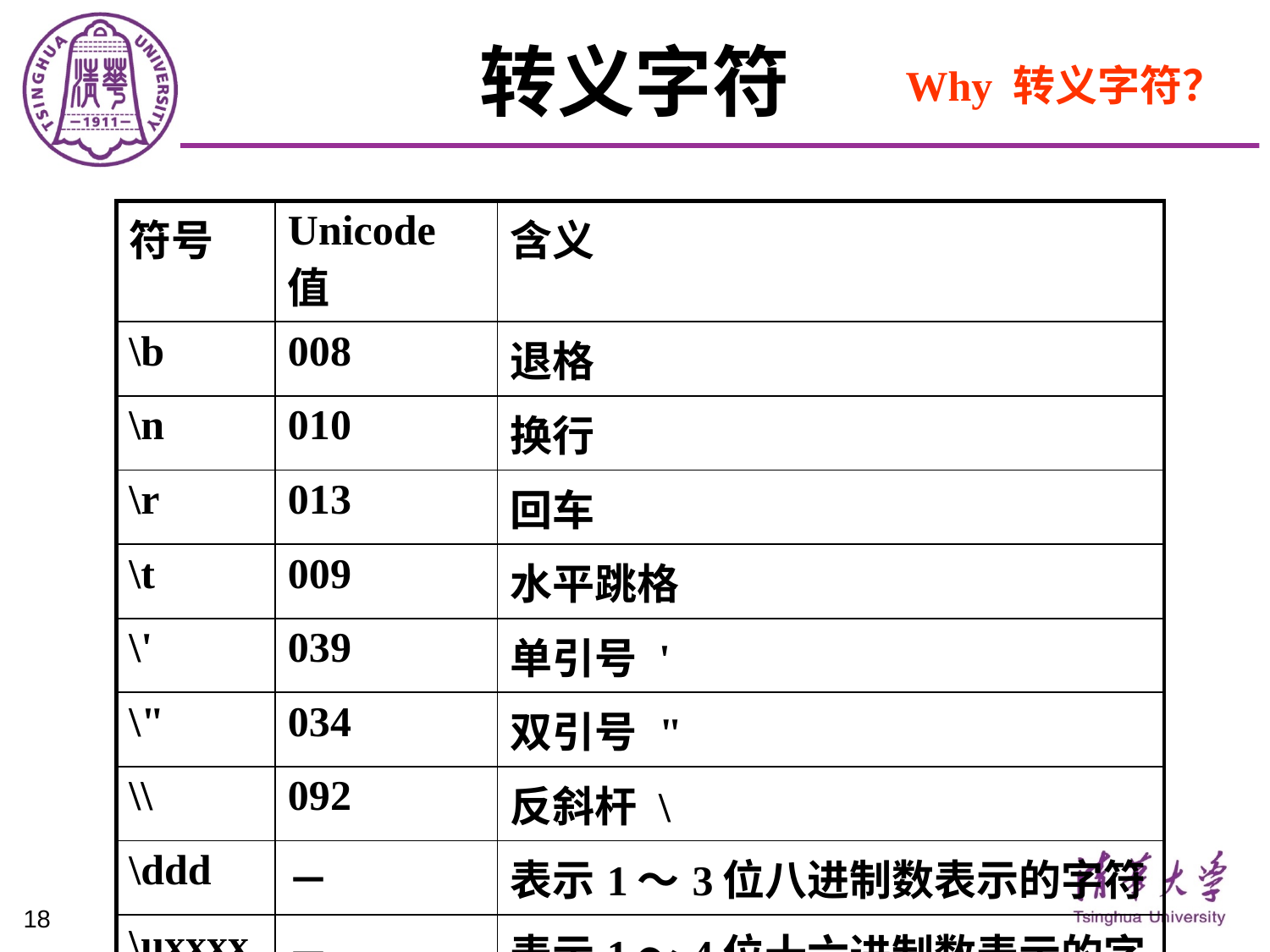

# 转义字符
Why 转义字符？
| 符号 | Unicode值 | 含义 |
| --- | --- | --- |
| \b | 008 | 退格 |
| \n | 010 | 换行 |
| \r | 013 | 回车 |
| \t | 009 | 水平跳格 |
| \' | 039 | 单引号 ' |
| \" | 034 | 双引号 " |
| \\ | 092 | 反斜杆 \ |
| \ddd | － | 表示1～3位八进制数表示的字符 |
| \uxxxx | － | 表示1～4位十六进制数表示的字符 |
18